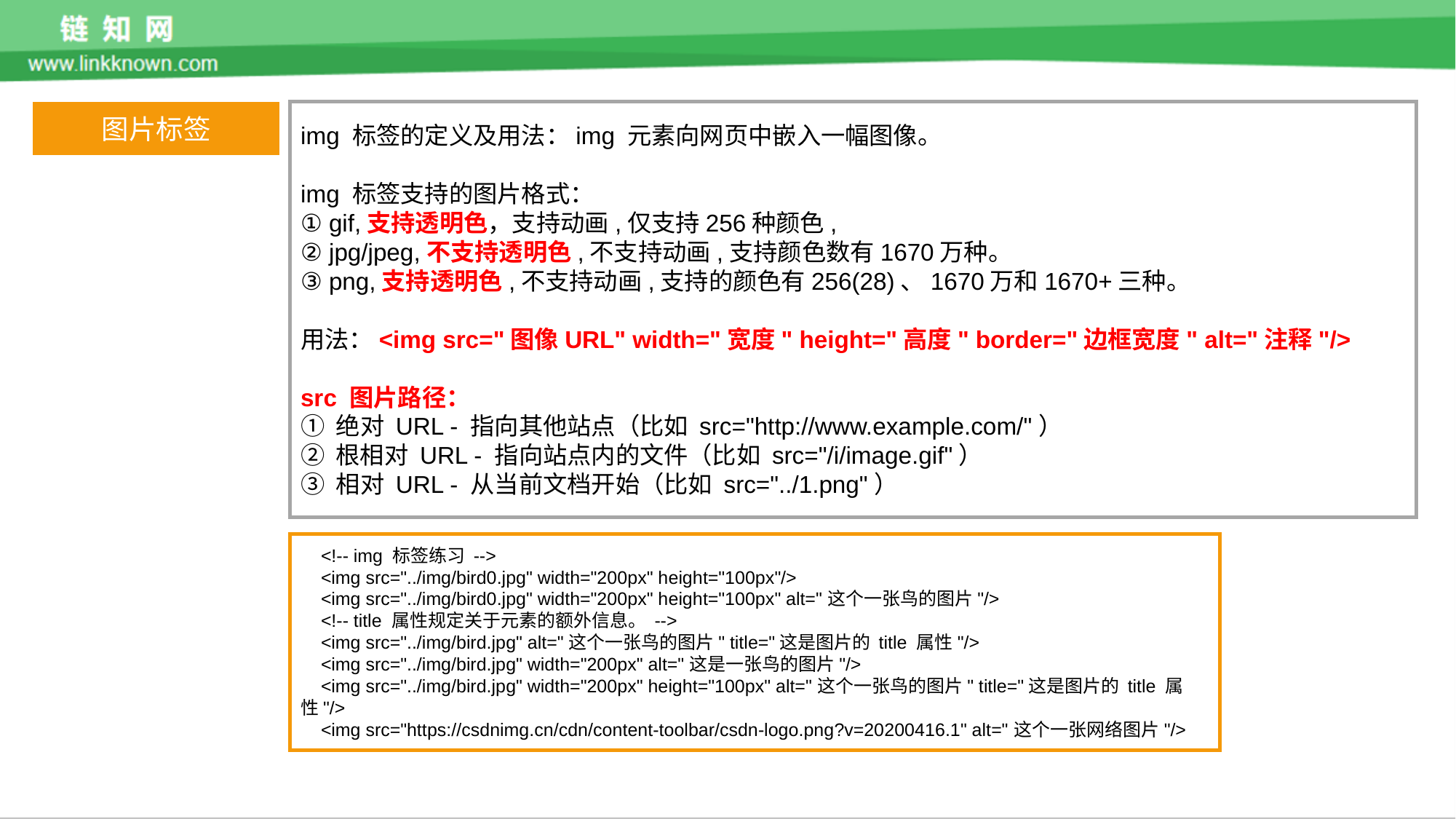

图片标签
img 标签的定义及用法：img 元素向网页中嵌入一幅图像。

img 标签支持的图片格式：
① gif,支持透明色，支持动画,仅支持256种颜色,
② jpg/jpeg,不支持透明色,不支持动画,支持颜色数有1670万种。
③ png,支持透明色,不支持动画,支持的颜色有256(28)、1670万和1670+三种。

用法：<img src="图像URL" width="宽度" height="高度" border="边框宽度" alt="注释"/>

src 图片路径：
① 绝对 URL - 指向其他站点（比如 src="http://www.example.com/"）
② 根相对 URL - 指向站点内的文件（比如 src="/i/image.gif"）
③ 相对 URL - 从当前文档开始（比如 src="../1.png"）
    <!-- img 标签练习 -->
    <img src="../img/bird0.jpg" width="200px" height="100px"/>
    <img src="../img/bird0.jpg" width="200px" height="100px" alt="这个一张鸟的图片"/>
    <!-- title 属性规定关于元素的额外信息。 -->
    <img src="../img/bird.jpg" alt="这个一张鸟的图片" title="这是图片的 title 属性"/>
    <img src="../img/bird.jpg" width="200px" alt="这是一张鸟的图片"/>
    <img src="../img/bird.jpg" width="200px" height="100px" alt="这个一张鸟的图片" title="这是图片的 title 属性"/>
    <img src="https://csdnimg.cn/cdn/content-toolbar/csdn-logo.png?v=20200416.1" alt="这个一张网络图片"/>